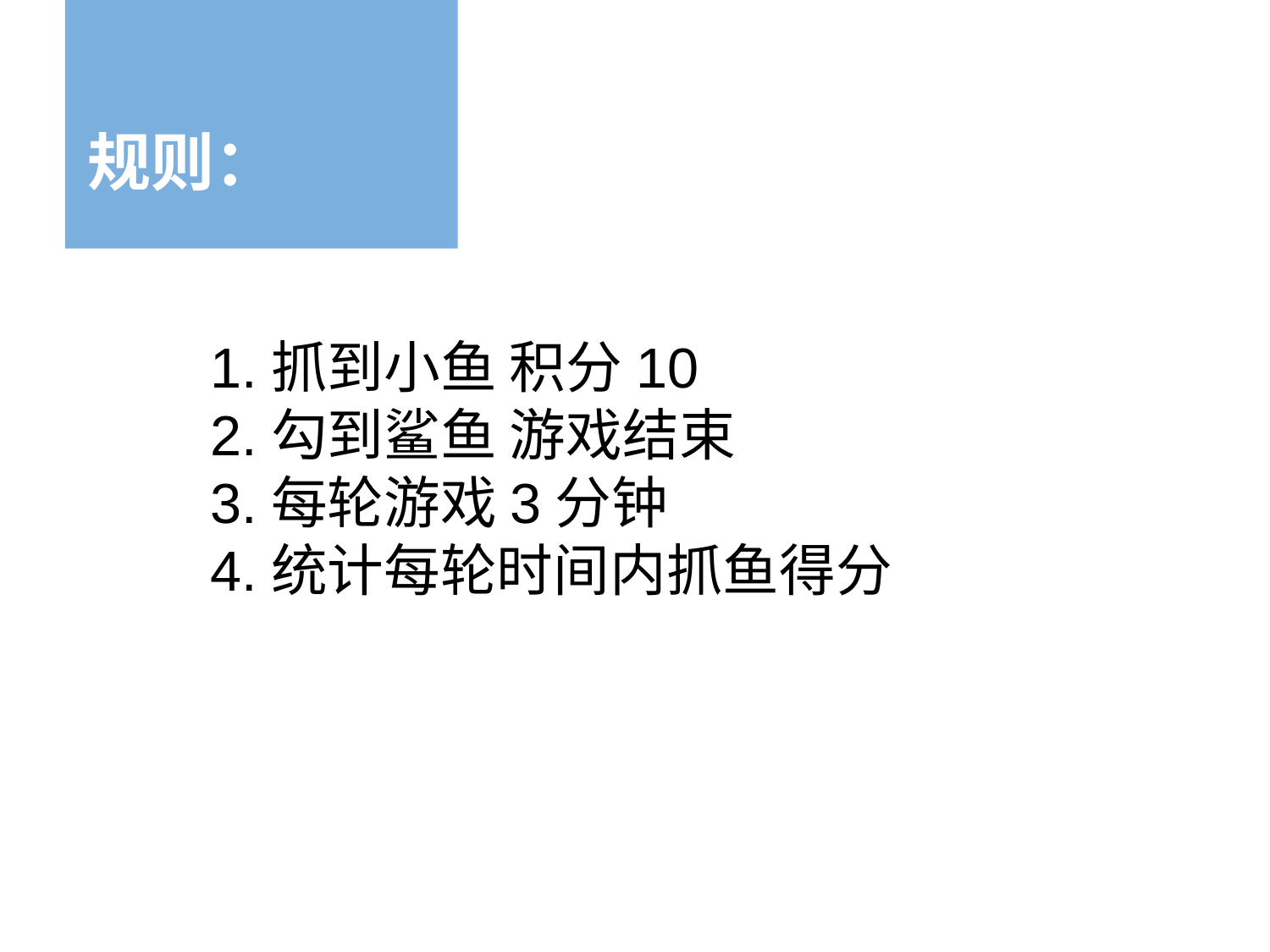

规则：

1.抓到小鱼 积分10
2.勾到鲨鱼 游戏结束
3.每轮游戏3分钟
4.统计每轮时间内抓鱼得分